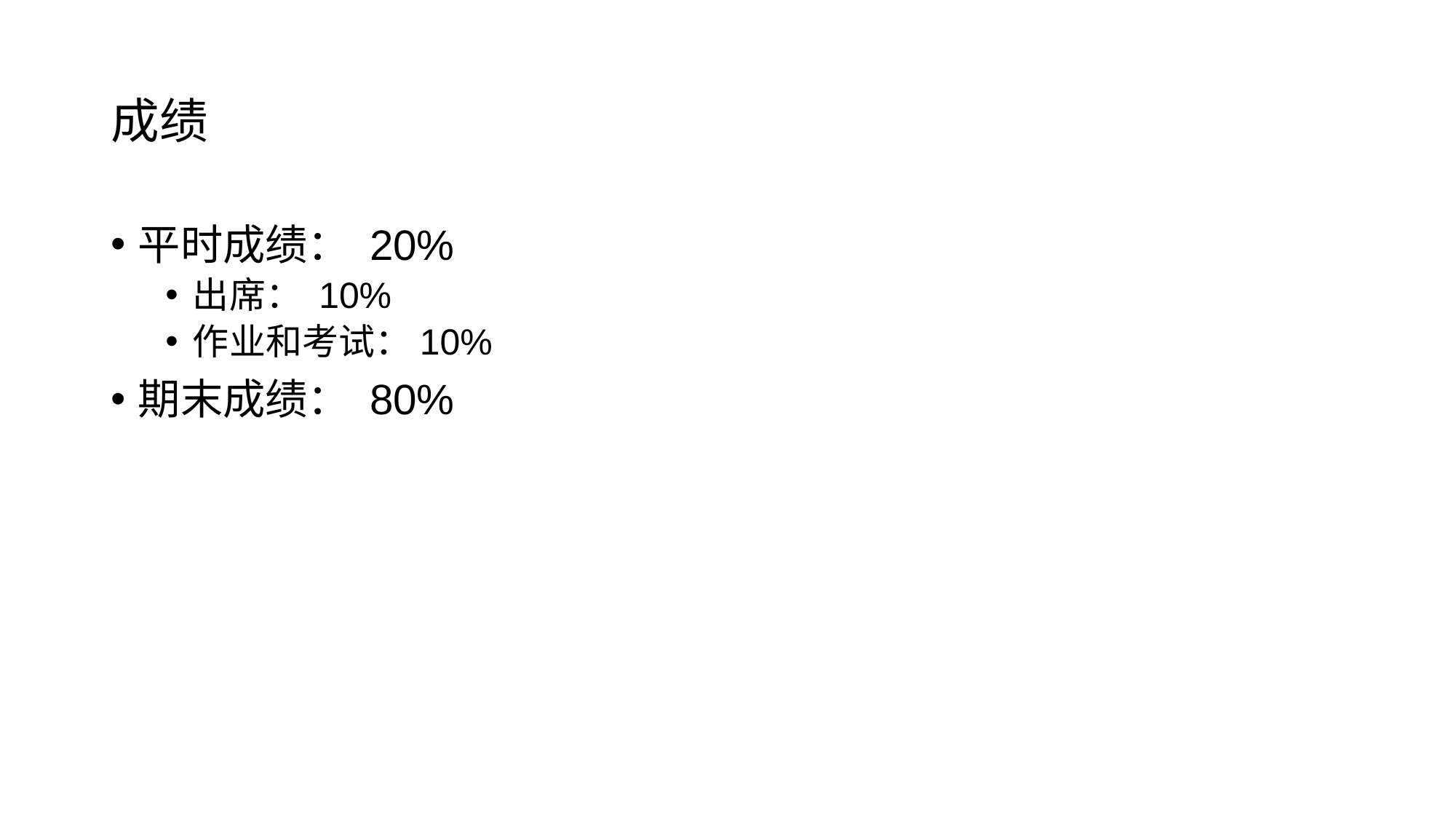

# 成绩
平时成绩： 20%
出席： 10%
作业和考试：10%
期末成绩： 80%